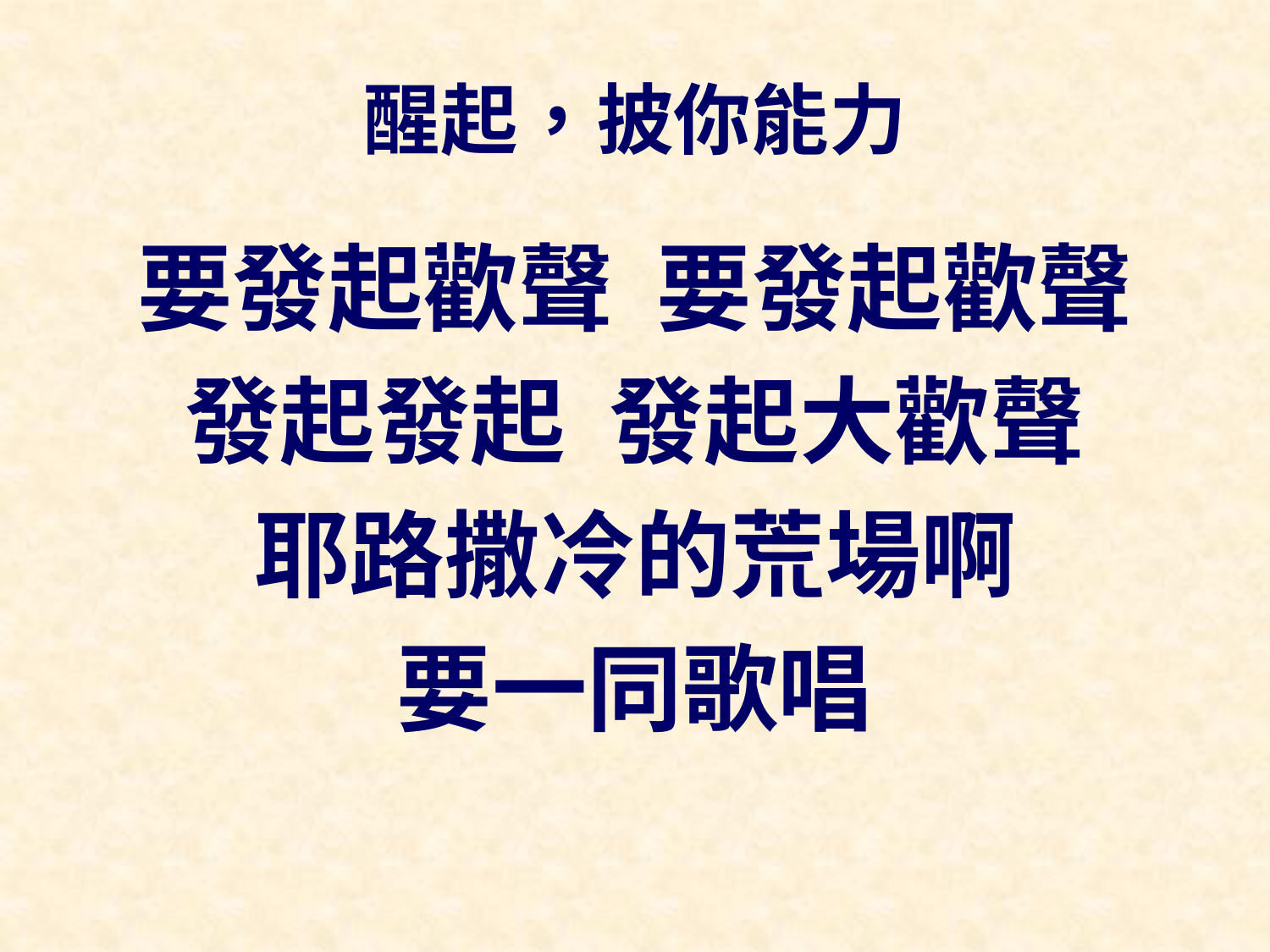

# 醒起，披你能力
要發起歡聲  要發起歡聲
發起發起  發起大歡聲
耶路撒冷的荒場啊
要一同歌唱